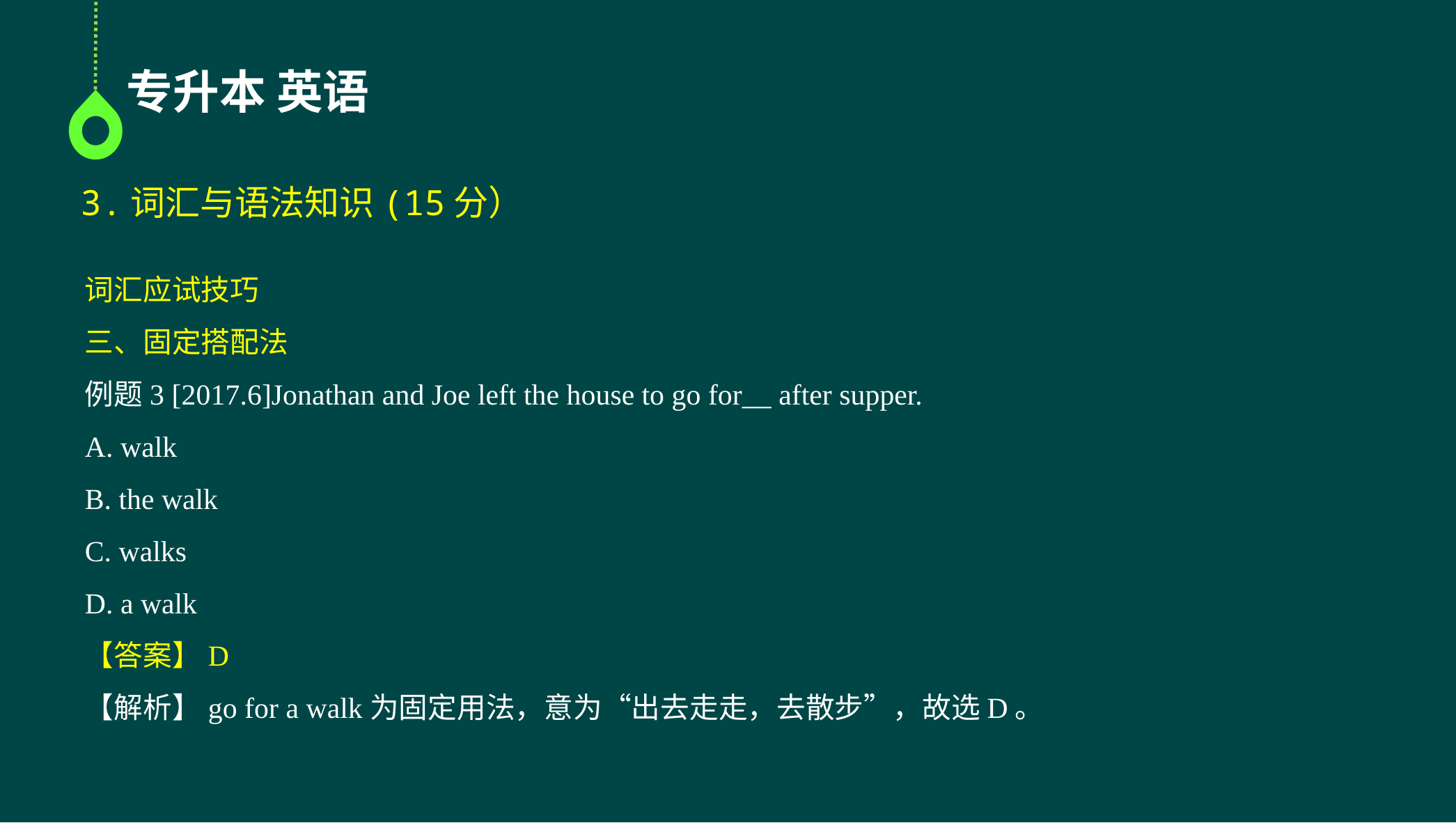

专升本 英语
3.词汇与语法知识(15分）
词汇应试技巧
三、固定搭配法
例题3 [2017.6]Jonathan and Joe left the house to go for__ after supper.
A. walk
B. the walk
C. walks
D. a walk
【答案】D
【解析】go for a walk为固定用法，意为“出去走走，去散步”，故选D。